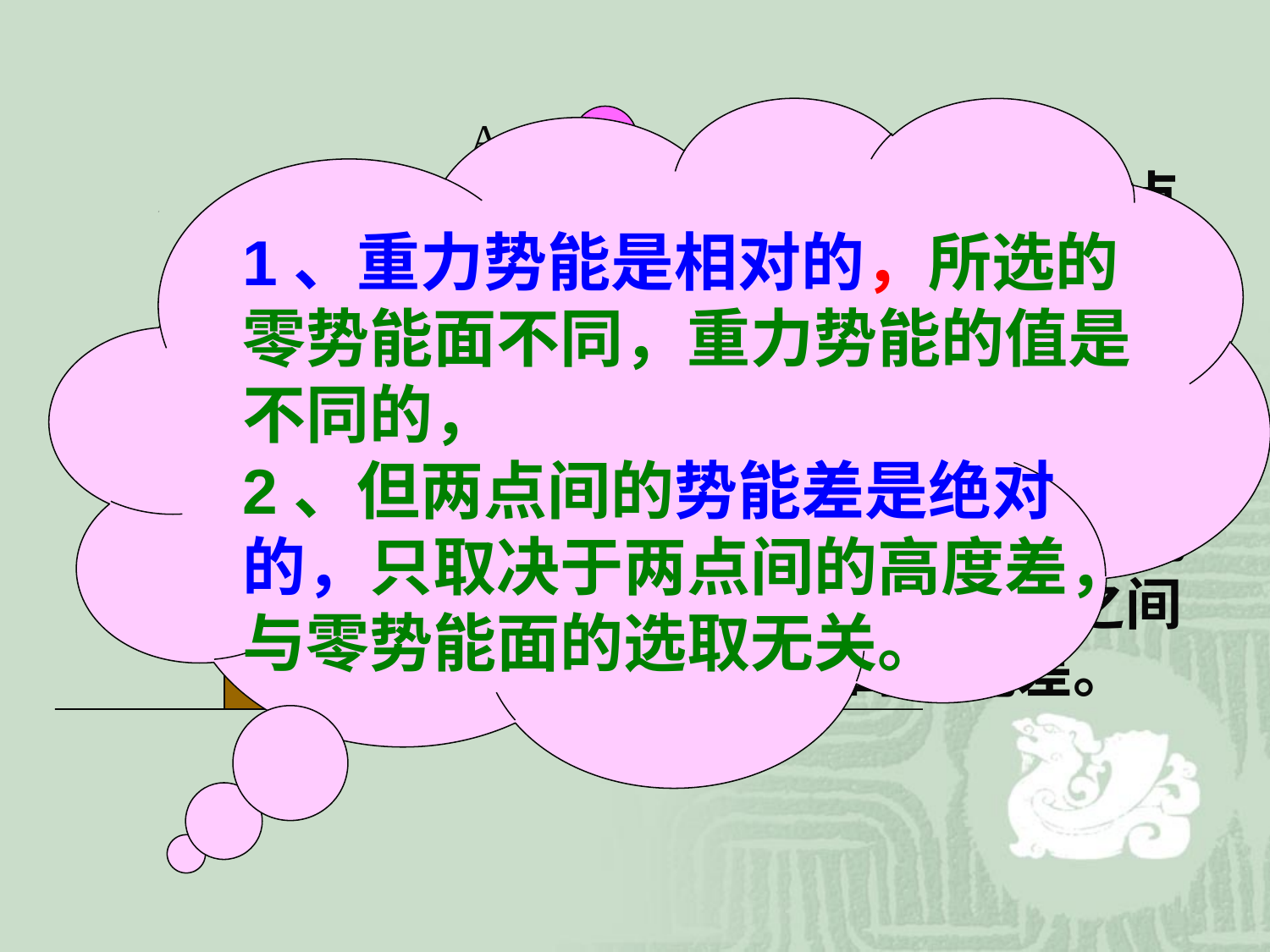

1、重力势能是相对的，所选的零势能面不同，重力势能的值是不同的，
2、但两点间的势能差是绝对的，只取决于两点间的高度差，与零势能面的选取无关。
A

h1

B

h2

C

  小球从A点落到C点。分别以A，C水平面为零势面，计算此小球的重力势能并求AC之间的势能差。